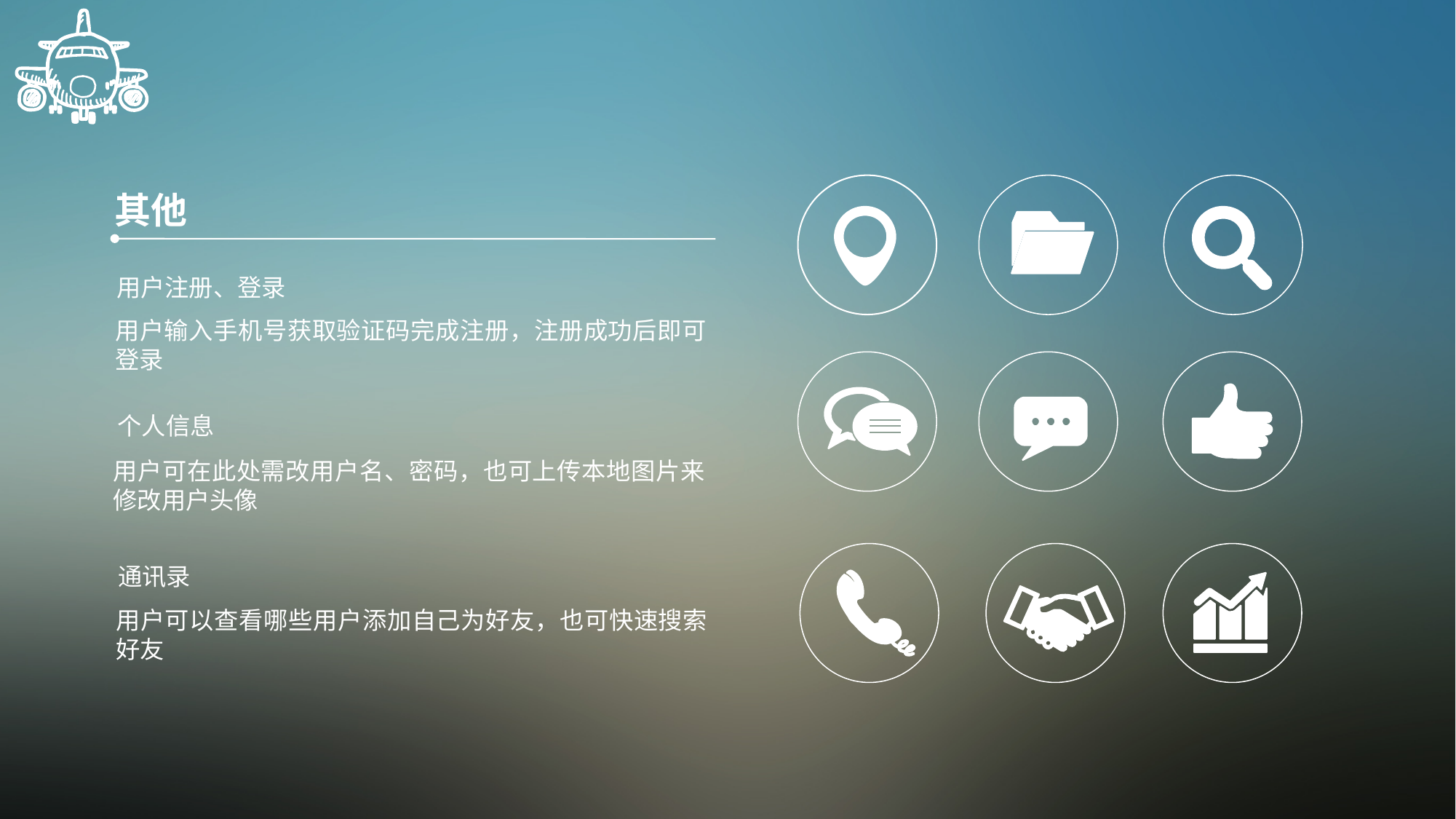

其他
用户注册、登录

用户输入手机号获取验证码完成注册，注册成功后即可登录

个人信息
用户可在此处需改用户名、密码，也可上传本地图片来修改用户头像

通讯录

用户可以查看哪些用户添加自己为好友，也可快速搜索好友